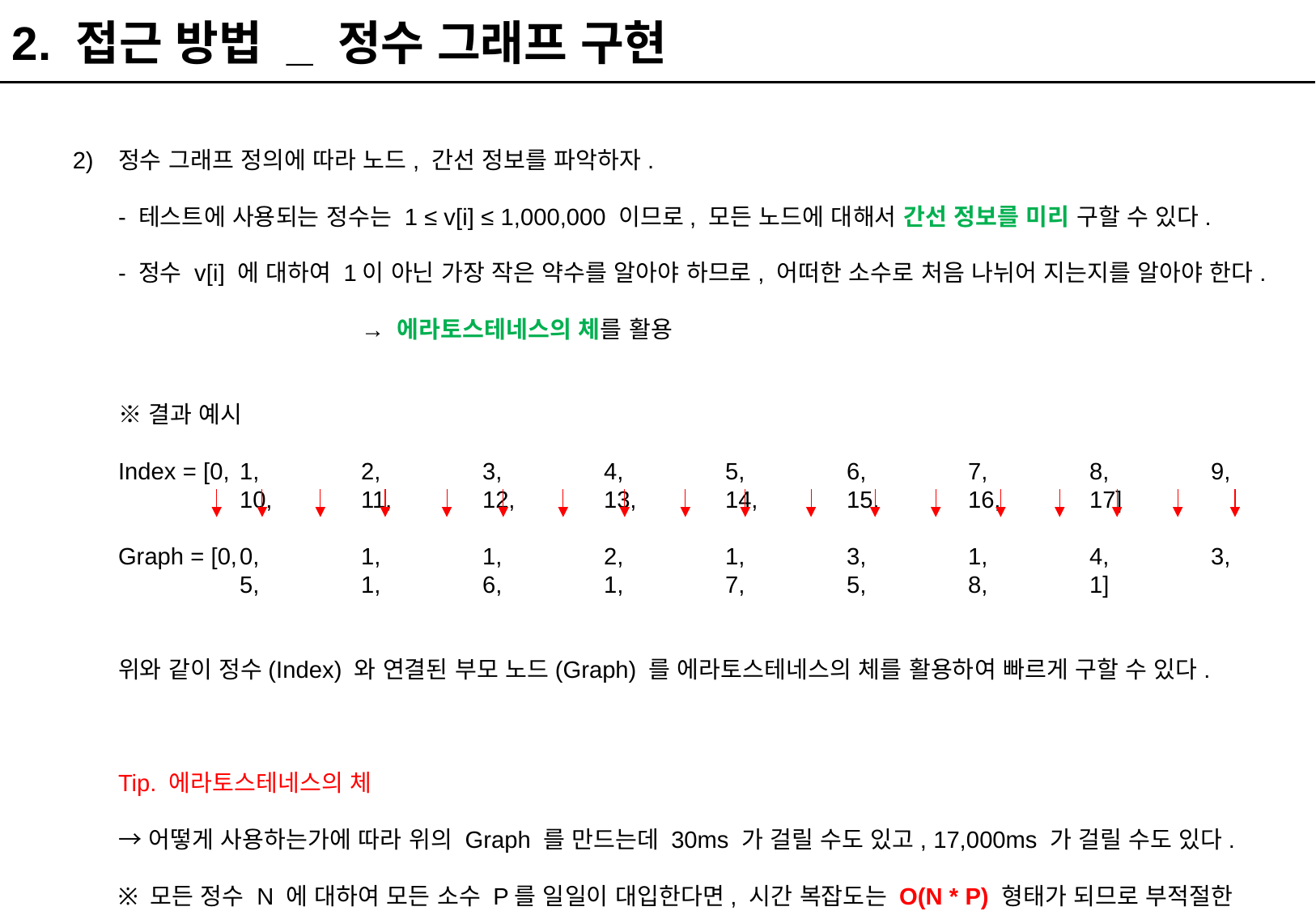

2. 접근 방법 _ 정수 그래프 구현

정수 그래프 정의에 따라 노드, 간선 정보를 파악하자.
- 테스트에 사용되는 정수는 1 ≤ v[i] ≤ 1,000,000 이므로, 모든 노드에 대해서 간선 정보를 미리 구할 수 있다.
- 정수 v[i] 에 대하여 1이 아닌 가장 작은 약수를 알아야 하므로, 어떠한 소수로 처음 나뉘어 지는지를 알아야 한다.
		→ 에라토스테네스의 체를 활용
※ 결과 예시
Index = [0,	1,	2,	3,	4,	5,	6,	7,	8,	9,	10,	11,	12,	13,	14,	15,	16,	17]
Graph = [0,	0,	1,	1,	2,	1,	3,	1,	4,	3,	5,	1,	6,	1,	7,	5,	8,	1]
위와 같이 정수(Index) 와 연결된 부모 노드(Graph) 를 에라토스테네스의 체를 활용하여 빠르게 구할 수 있다.
Tip. 에라토스테네스의 체
→ 어떻게 사용하는가에 따라 위의 Graph 를 만드는데 30ms 가 걸릴 수도 있고, 17,000ms 가 걸릴 수도 있다.
※ 모든 정수 N 에 대하여 모든 소수 P를 일일이 대입한다면, 시간 복잡도는 O(N * P) 형태가 되므로 부적절한 방법이다.